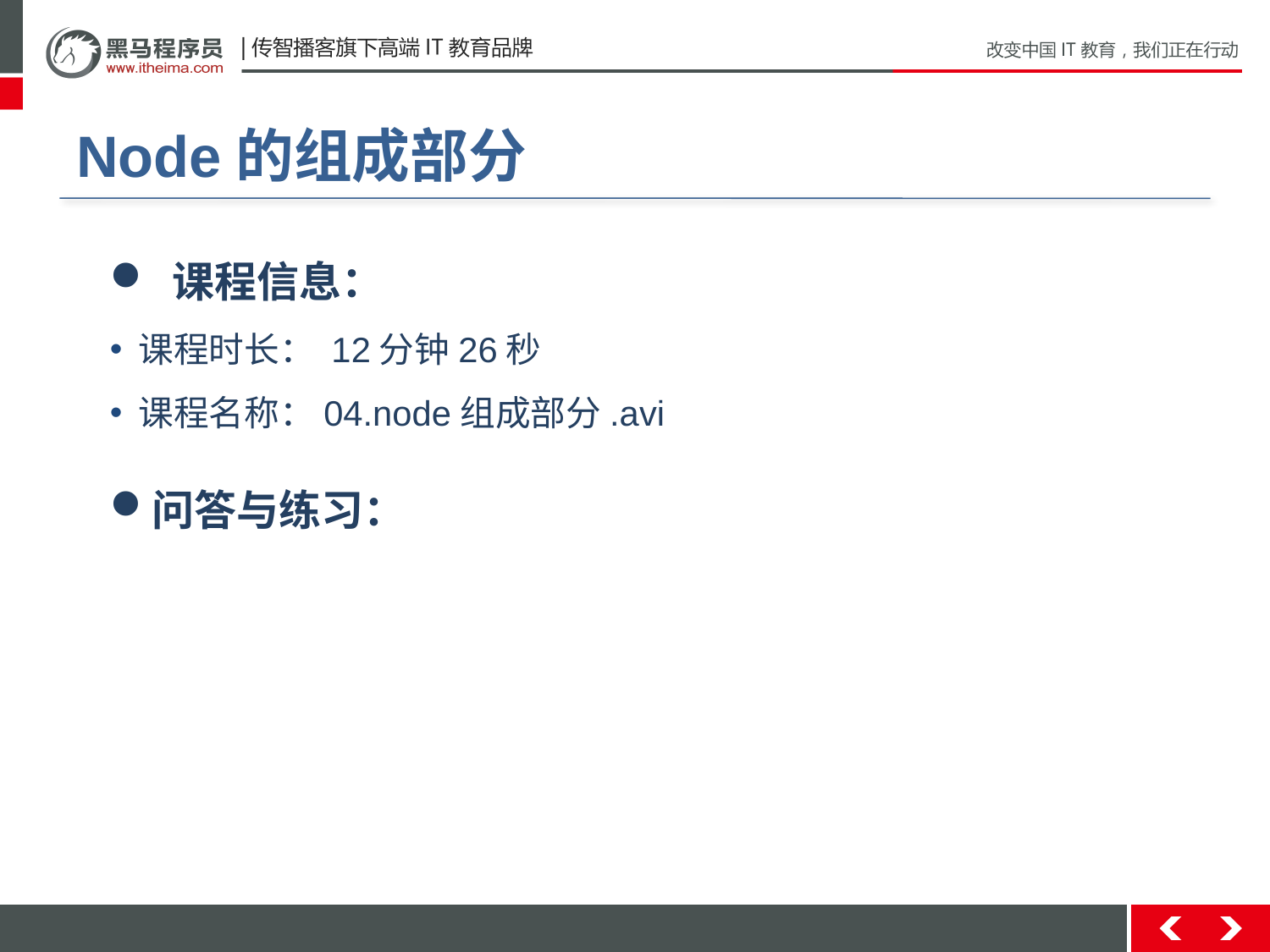

# Node的组成部分
 课程信息：
 课程时长： 12分钟26秒
 课程名称：04.node组成部分.avi
问答与练习：